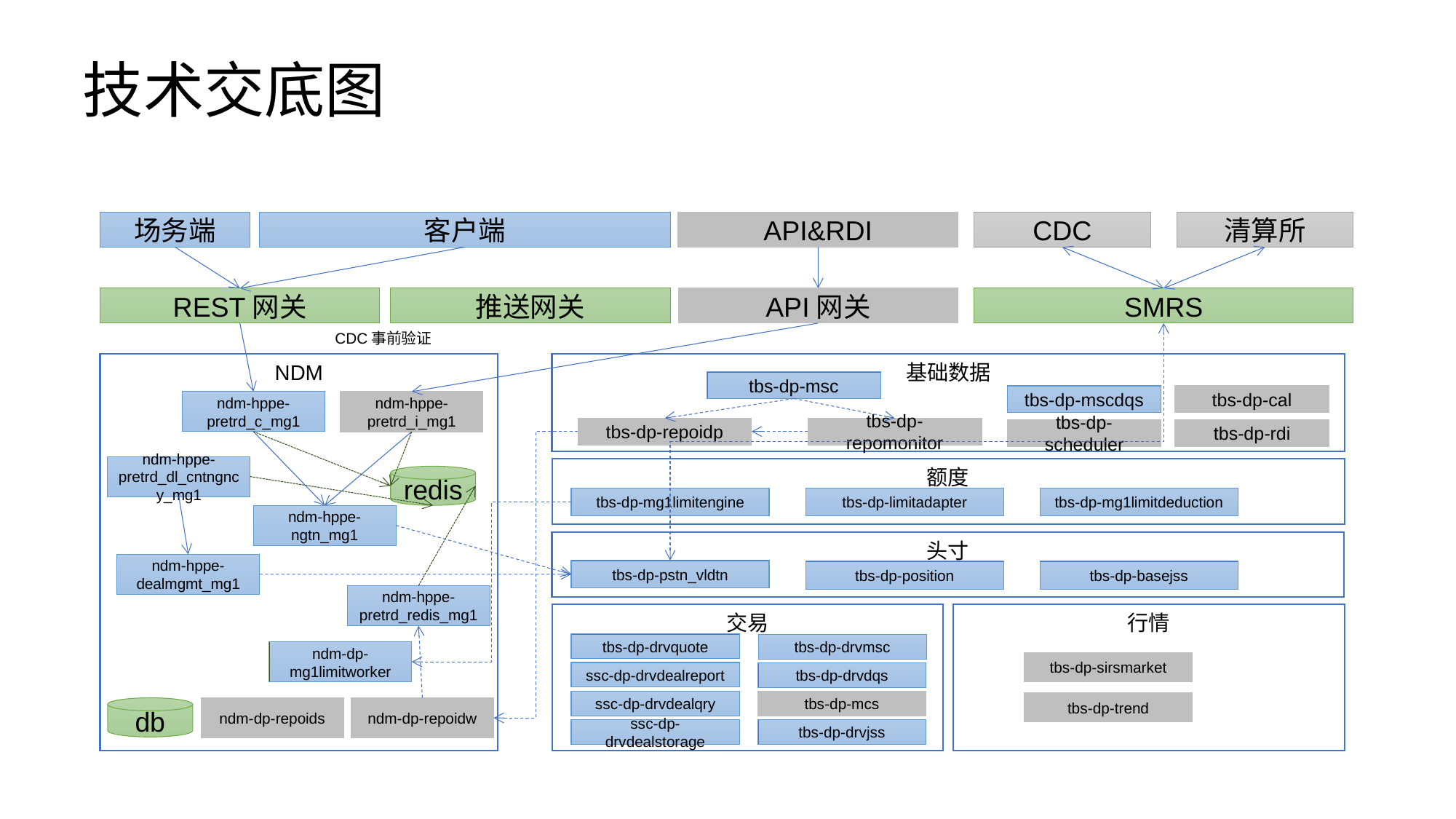

# 技术交底图
场务端
客户端
API&RDI
CDC
清算所
REST网关
推送网关
API网关
SMRS
CDC事前验证
NDM
基础数据
tbs-dp-msc
tbs-dp-mscdqs
tbs-dp-cal
ndm-hppe-pretrd_c_mg1
ndm-hppe-pretrd_i_mg1
tbs-dp-repoidp
tbs-dp-repomonitor
tbs-dp-scheduler
tbs-dp-rdi
ndm-hppe-pretrd_dl_cntngncy_mg1
额度
redis
tbs-dp-mg1limitengine
tbs-dp-limitadapter
tbs-dp-mg1limitdeduction
ndm-hppe-ngtn_mg1
头寸
ndm-hppe-dealmgmt_mg1
tbs-dp-pstn_vldtn
tbs-dp-position
tbs-dp-basejss
ndm-hppe-pretrd_redis_mg1
交易
行情
tbs-dp-drvquote
tbs-dp-drvmsc
ndm-dp-mg1limitworker
tbs-dp-sirsmarket
ssc-dp-drvdealreport
tbs-dp-drvdqs
ssc-dp-drvdealqry
tbs-dp-mcs
tbs-dp-trend
db
ndm-dp-repoids
ndm-dp-repoidw
tbs-dp-drvjss
ssc-dp-drvdealstorage